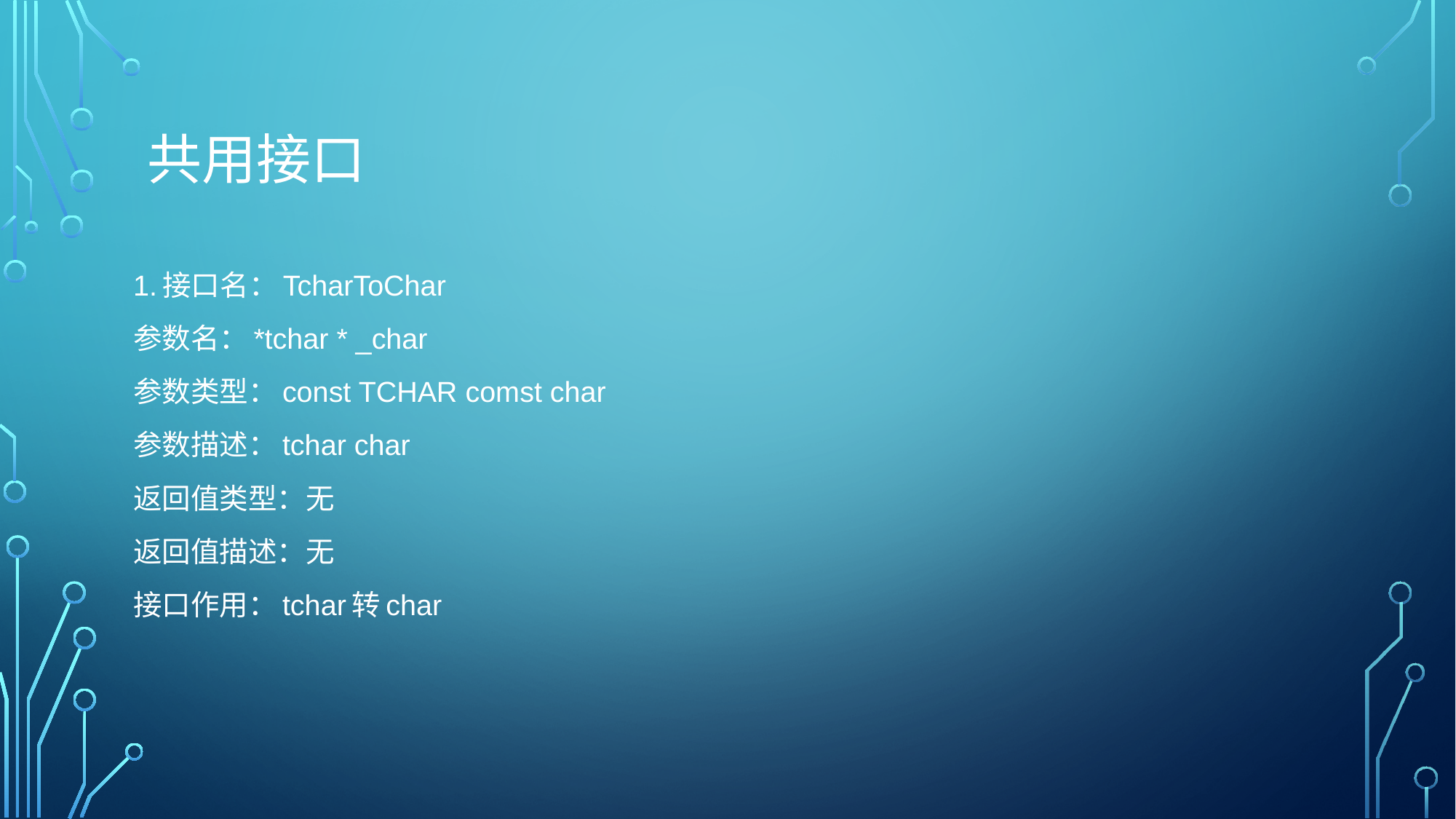

# 共用接口

1.接口名：TcharToChar
参数名：*tchar * _char
参数类型：const TCHAR comst char
参数描述：tchar char
返回值类型：无
返回值描述：无
接口作用：tchar转char